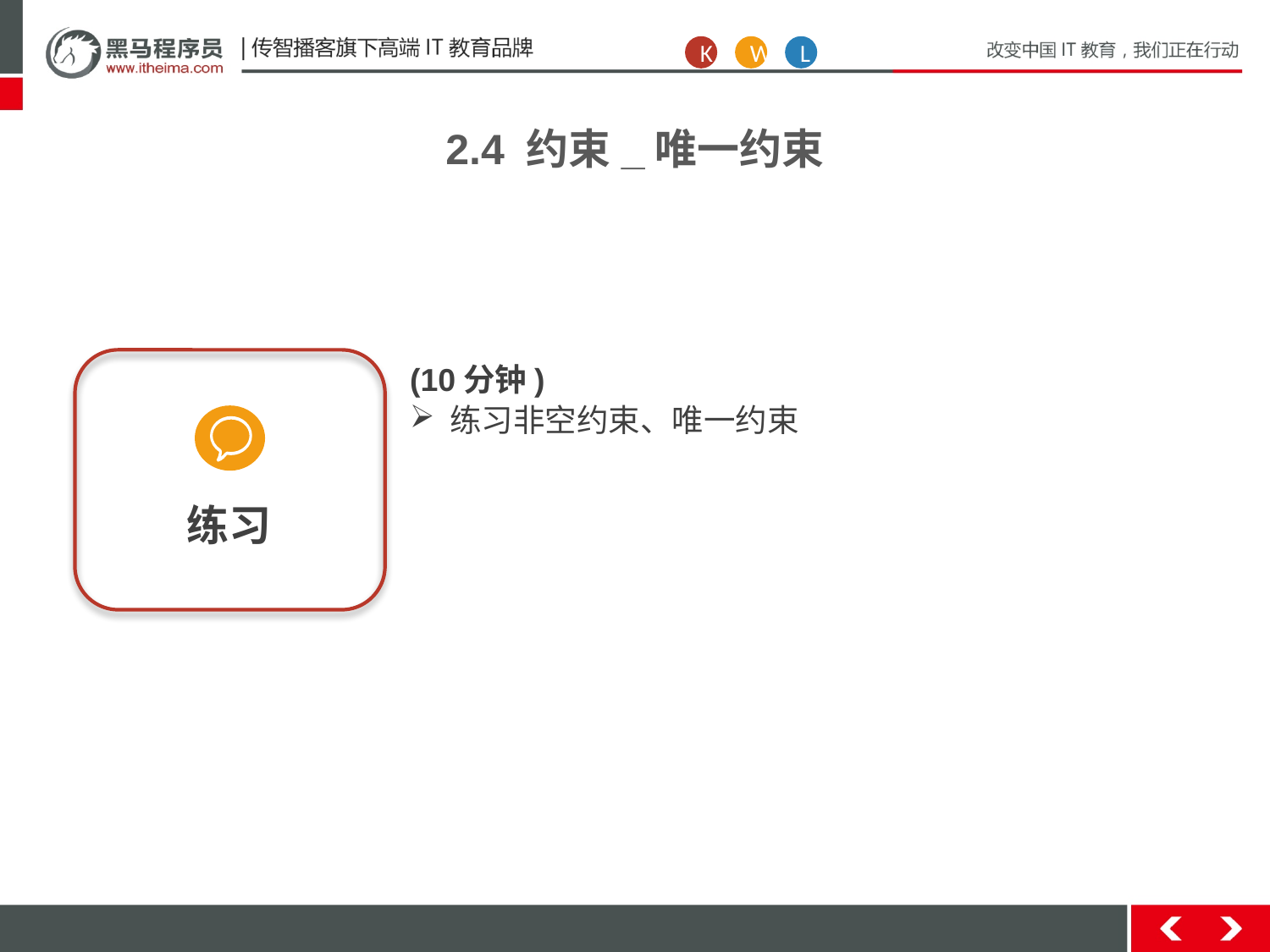

K
W
L
2.4 约束_唯一约束

练习
(10分钟)
练习非空约束、唯一约束